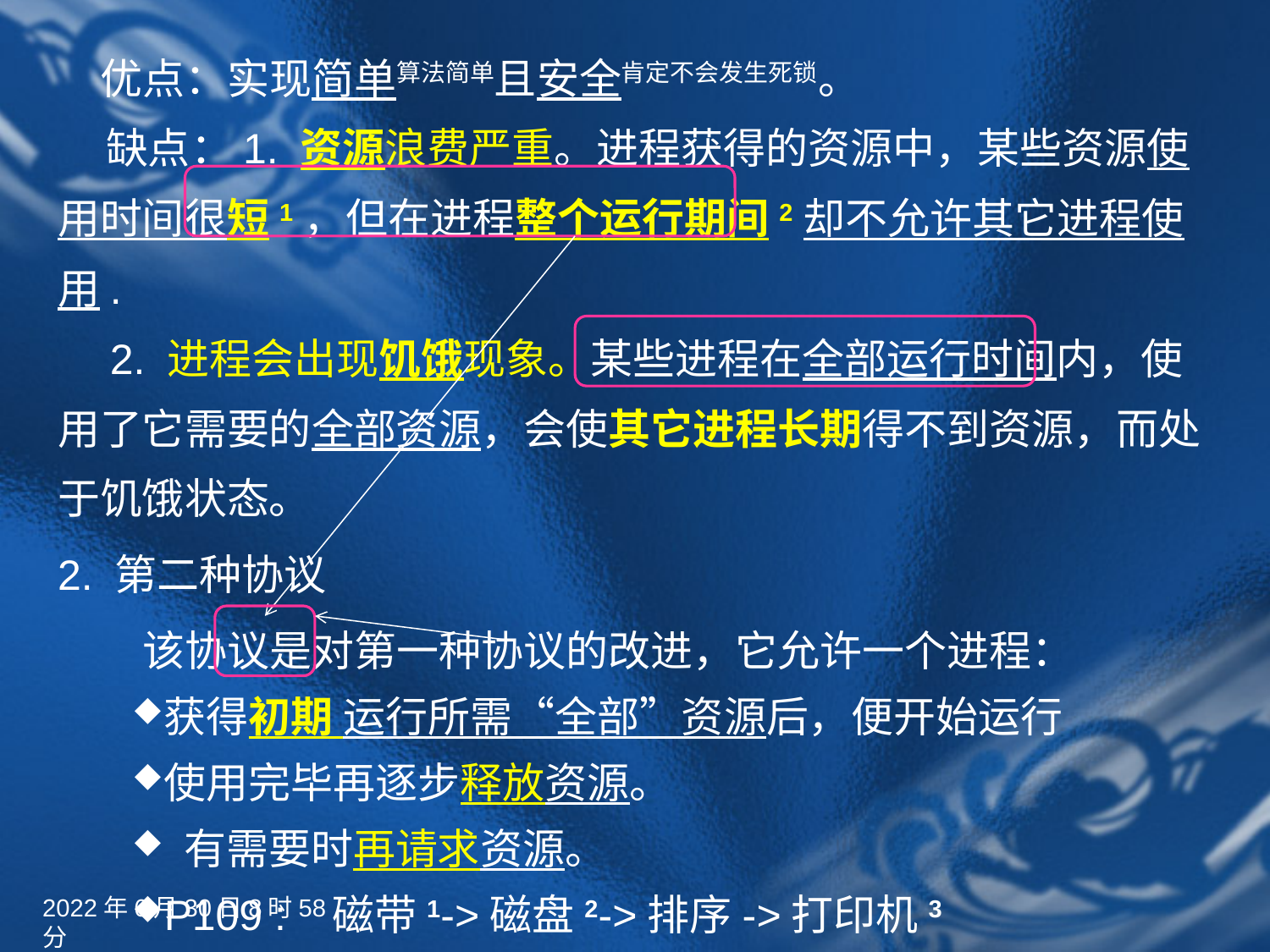

#
　优点：实现简单算法简单且安全肯定不会发生死锁。
    缺点：1. 资源浪费严重。进程获得的资源中，某些资源使用时间很短1，但在进程整个运行期间2却不允许其它进程使用.
　2. 进程会出现饥饿现象。某些进程在全部运行时间内，使用了它需要的全部资源，会使其它进程长期得不到资源，而处于饥饿状态。
2. 第二种协议
　　该协议是对第一种协议的改进，它允许一个进程：
获得初期 运行所需“全部”资源后，便开始运行
使用完毕再逐步释放资源。
 有需要时再请求资源。
P109 :   磁带1->磁盘2->排序->打印机3

2022年6月30日8时58分